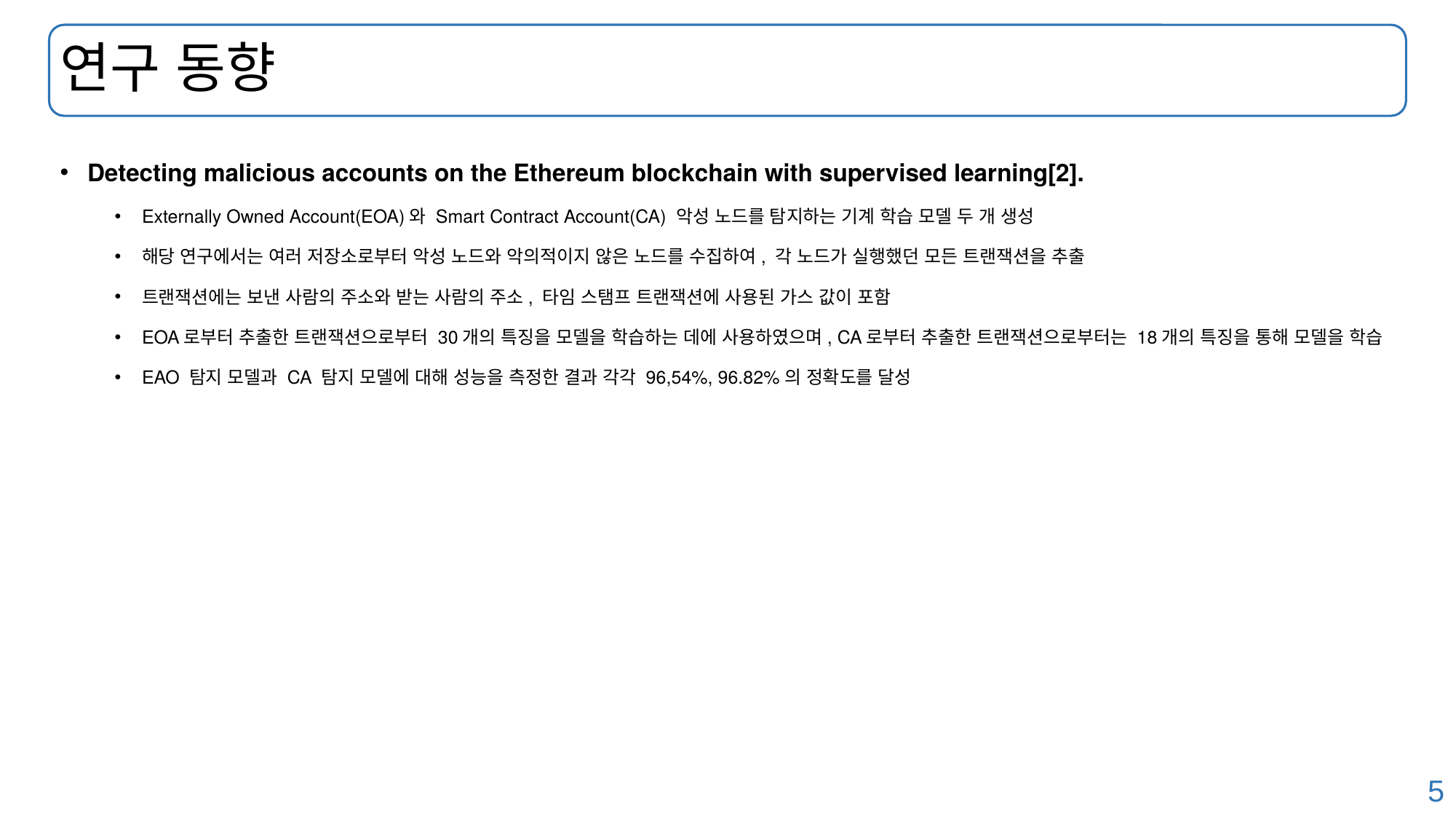

# 연구 동향
Detecting malicious accounts on the Ethereum blockchain with supervised learning[2].
Externally Owned Account(EOA)와 Smart Contract Account(CA) 악성 노드를 탐지하는 기계 학습 모델 두 개 생성
해당 연구에서는 여러 저장소로부터 악성 노드와 악의적이지 않은 노드를 수집하여, 각 노드가 실행했던 모든 트랜잭션을 추출
트랜잭션에는 보낸 사람의 주소와 받는 사람의 주소, 타임 스탬프 트랜잭션에 사용된 가스 값이 포함
EOA로부터 추출한 트랜잭션으로부터 30개의 특징을 모델을 학습하는 데에 사용하였으며, CA로부터 추출한 트랜잭션으로부터는 18개의 특징을 통해 모델을 학습
EAO 탐지 모델과 CA 탐지 모델에 대해 성능을 측정한 결과 각각 96,54%, 96.82%의 정확도를 달성